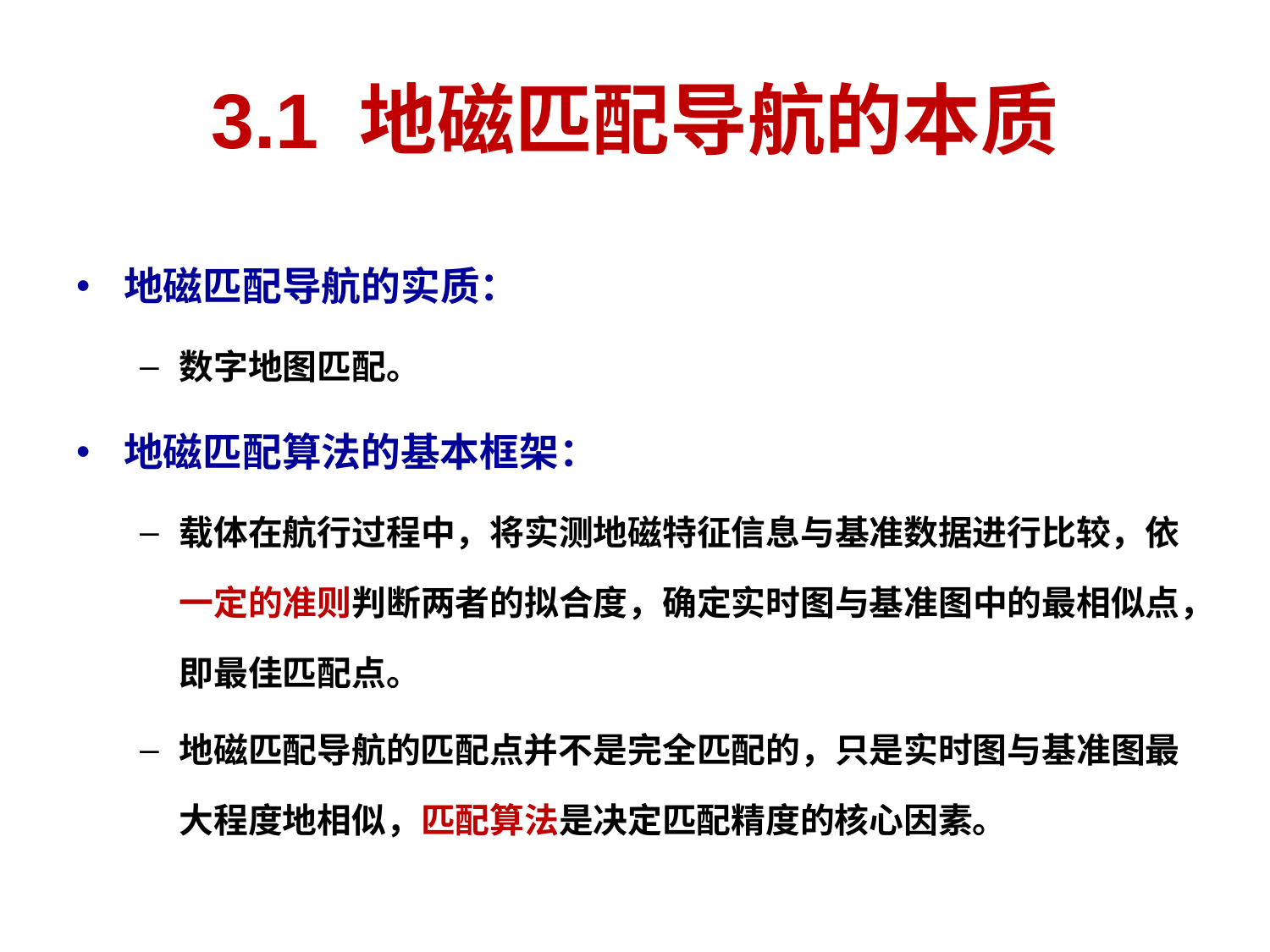

# 3.1 地磁匹配导航的本质
地磁匹配导航的实质：
数字地图匹配。
地磁匹配算法的基本框架：
载体在航行过程中，将实测地磁特征信息与基准数据进行比较，依一定的准则判断两者的拟合度，确定实时图与基准图中的最相似点，即最佳匹配点。
地磁匹配导航的匹配点并不是完全匹配的，只是实时图与基准图最大程度地相似，匹配算法是决定匹配精度的核心因素。